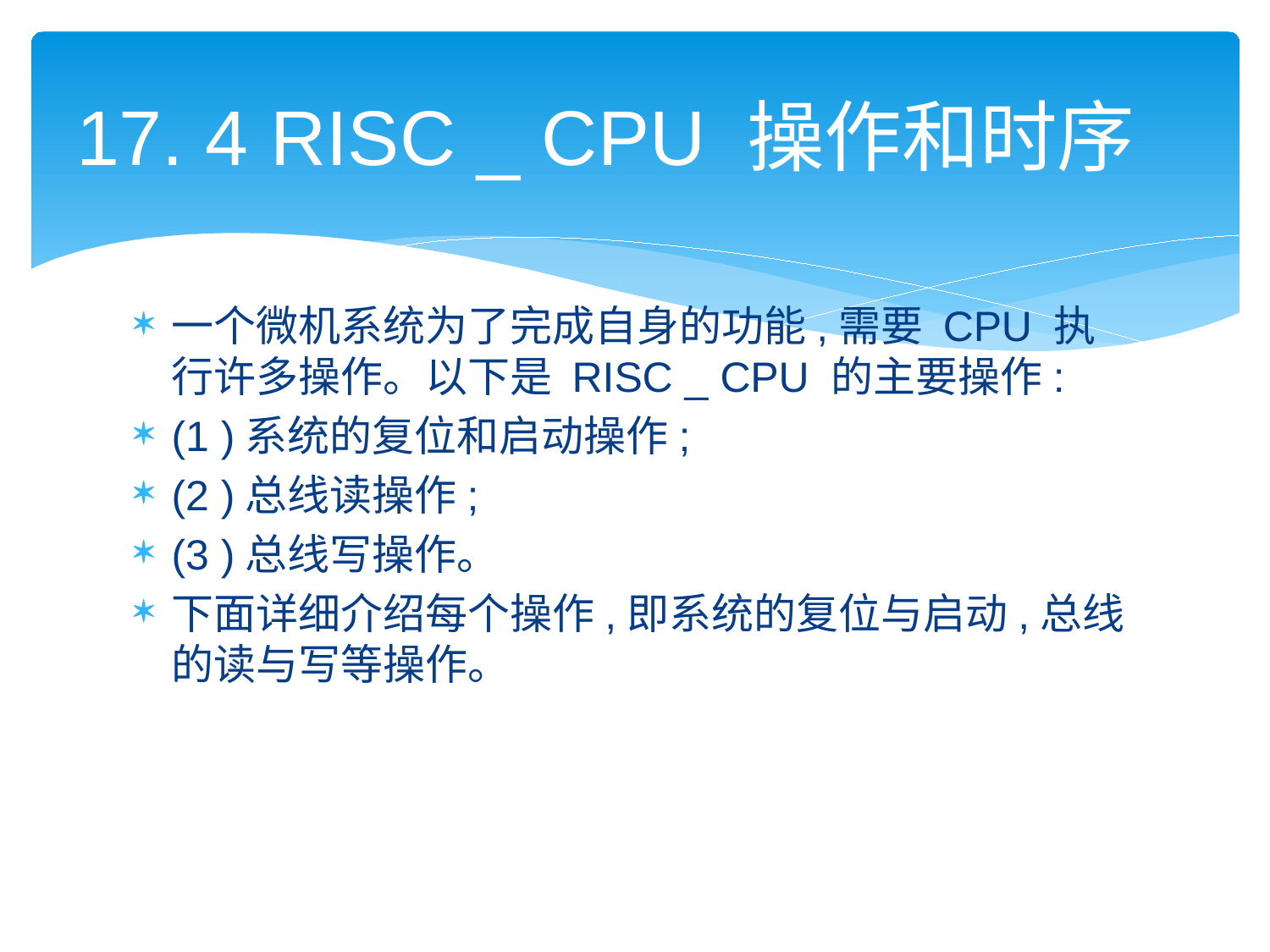

# 17. 4 RISC _ CPU 操作和时序
一个微机系统为了完成自身的功能,需要 CPU 执行许多操作。以下是 RISC _ CPU 的主要操作:
(1 )系统的复位和启动操作;
(2 )总线读操作;
(3 )总线写操作。
下面详细介绍每个操作,即系统的复位与启动,总线的读与写等操作。